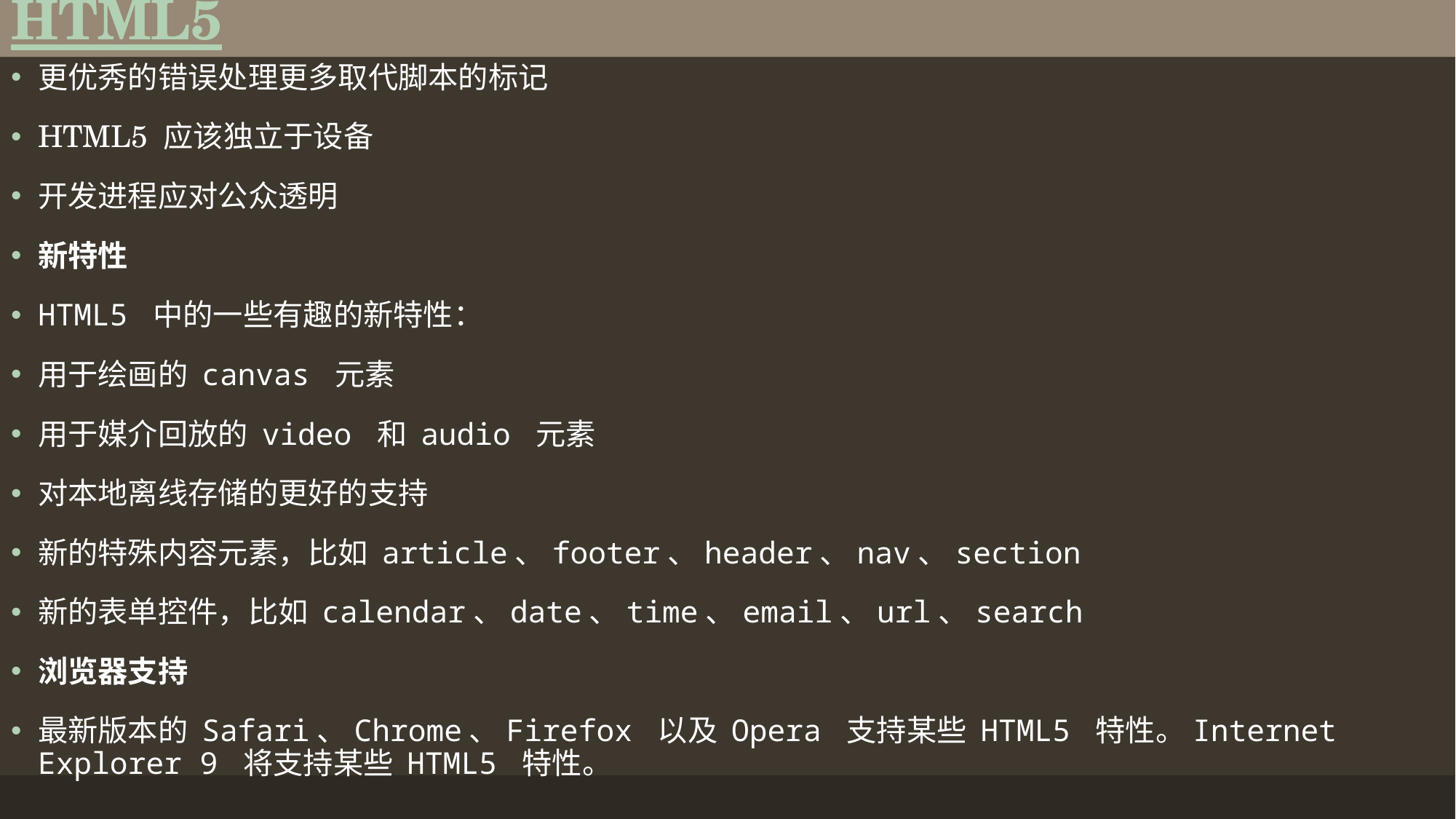

# HTML5
更优秀的错误处理更多取代脚本的标记
HTML5 应该独立于设备
开发进程应对公众透明
新特性
HTML5 中的一些有趣的新特性：
用于绘画的 canvas 元素
用于媒介回放的 video 和 audio 元素
对本地离线存储的更好的支持
新的特殊内容元素，比如 article、footer、header、nav、section
新的表单控件，比如 calendar、date、time、email、url、search
浏览器支持
最新版本的 Safari、Chrome、Firefox 以及 Opera 支持某些 HTML5 特性。Internet Explorer 9 将支持某些 HTML5 特性。